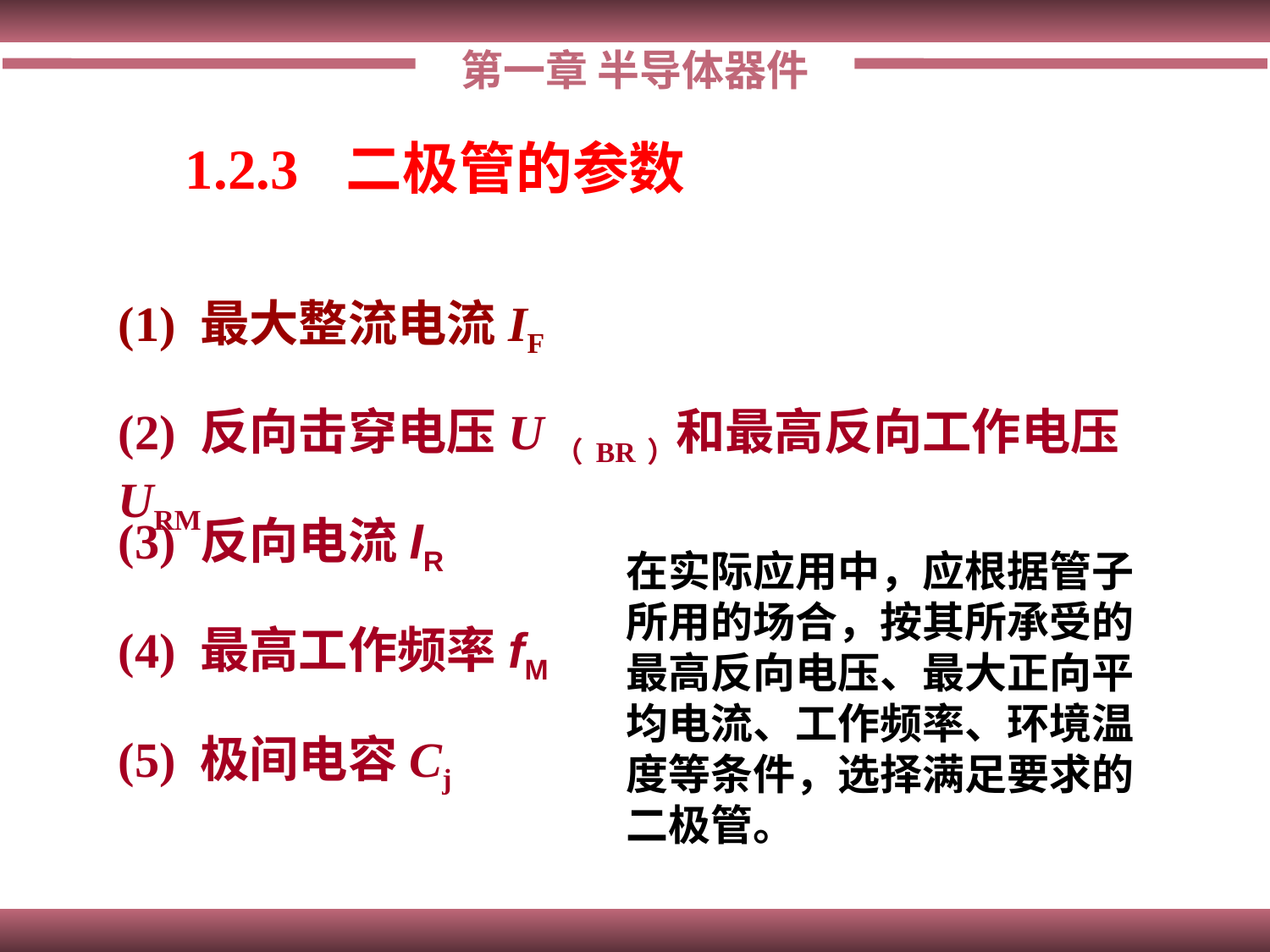

第一章 半导体器件

 1.2.3 二极管的参数
(1) 最大整流电流IF
(2) 反向击穿电压U（BR）和最高反向工作电压URM
(3) 反向电流IR
在实际应用中，应根据管子所用的场合，按其所承受的最高反向电压、最大正向平均电流、工作频率、环境温度等条件，选择满足要求的二极管。
(4) 最高工作频率fM
(5) 极间电容Cj